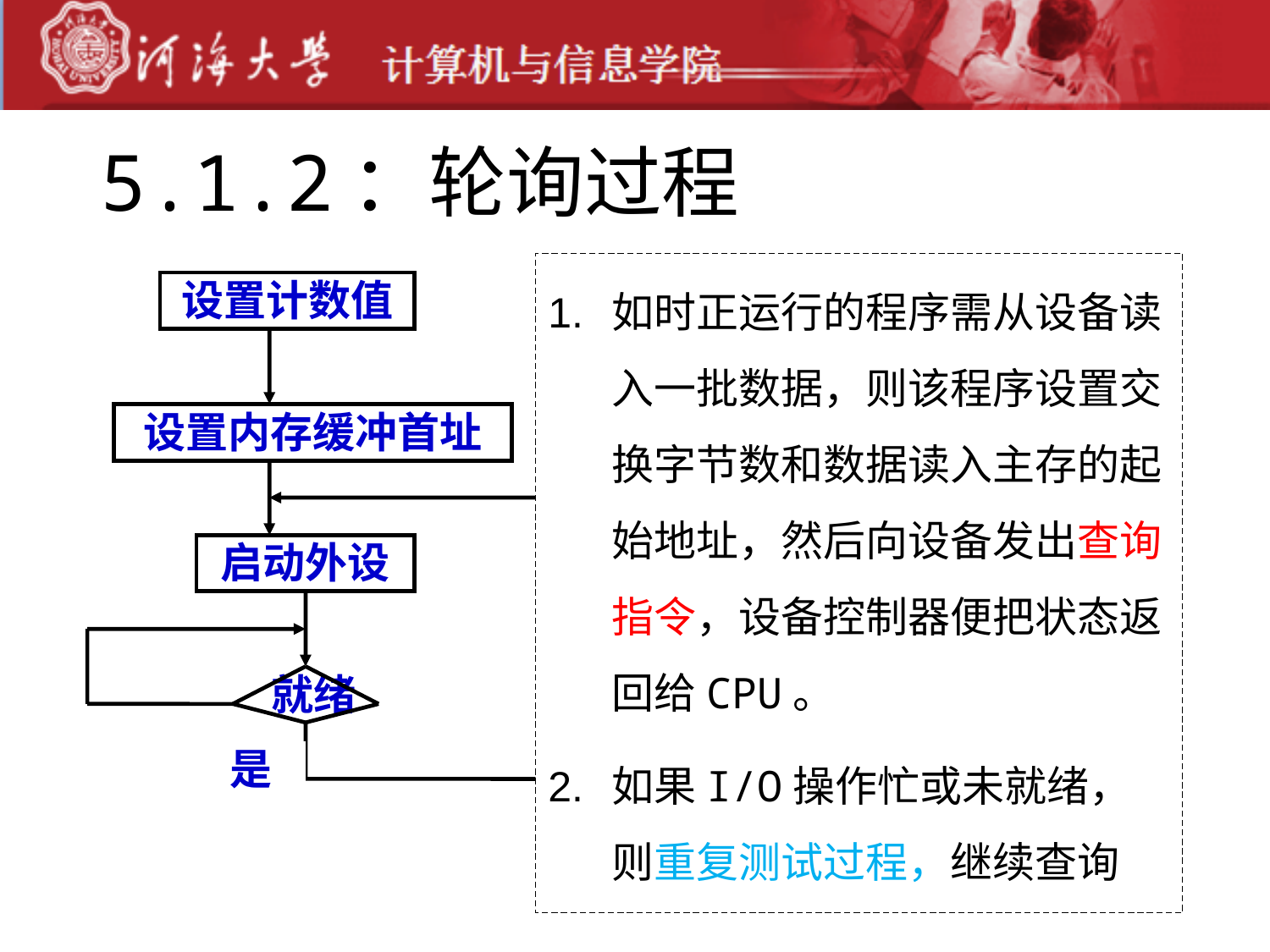

# 5.1.2：轮询过程
如时正运行的程序需从设备读入一批数据，则该程序设置交换字节数和数据读入主存的起始地址，然后向设备发出查询指令，设备控制器便把状态返回给CPU。
如果I/O操作忙或未就绪，则重复测试过程，继续查询

设置计数值

传送一个字

设置内存缓冲首址
 修改内存地址

启动外设
修改计数值

 就绪

  完

是

是

结束I/O